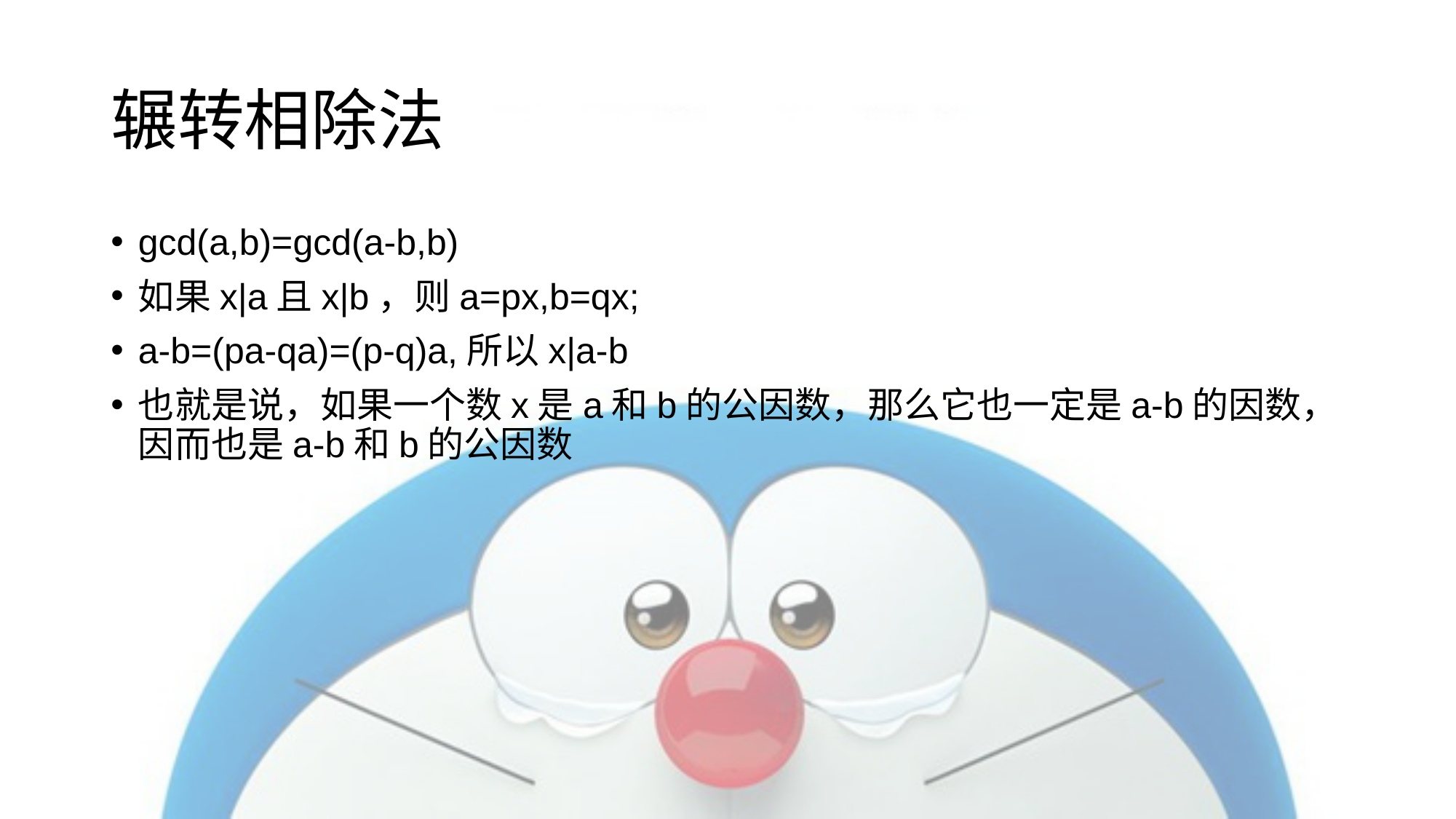

# 辗转相除法
gcd(a,b)=gcd(a-b,b)
如果x|a且x|b，则a=px,b=qx;
a-b=(pa-qa)=(p-q)a,所以x|a-b
也就是说，如果一个数x是a和b的公因数，那么它也一定是a-b的因数，因而也是a-b和b的公因数